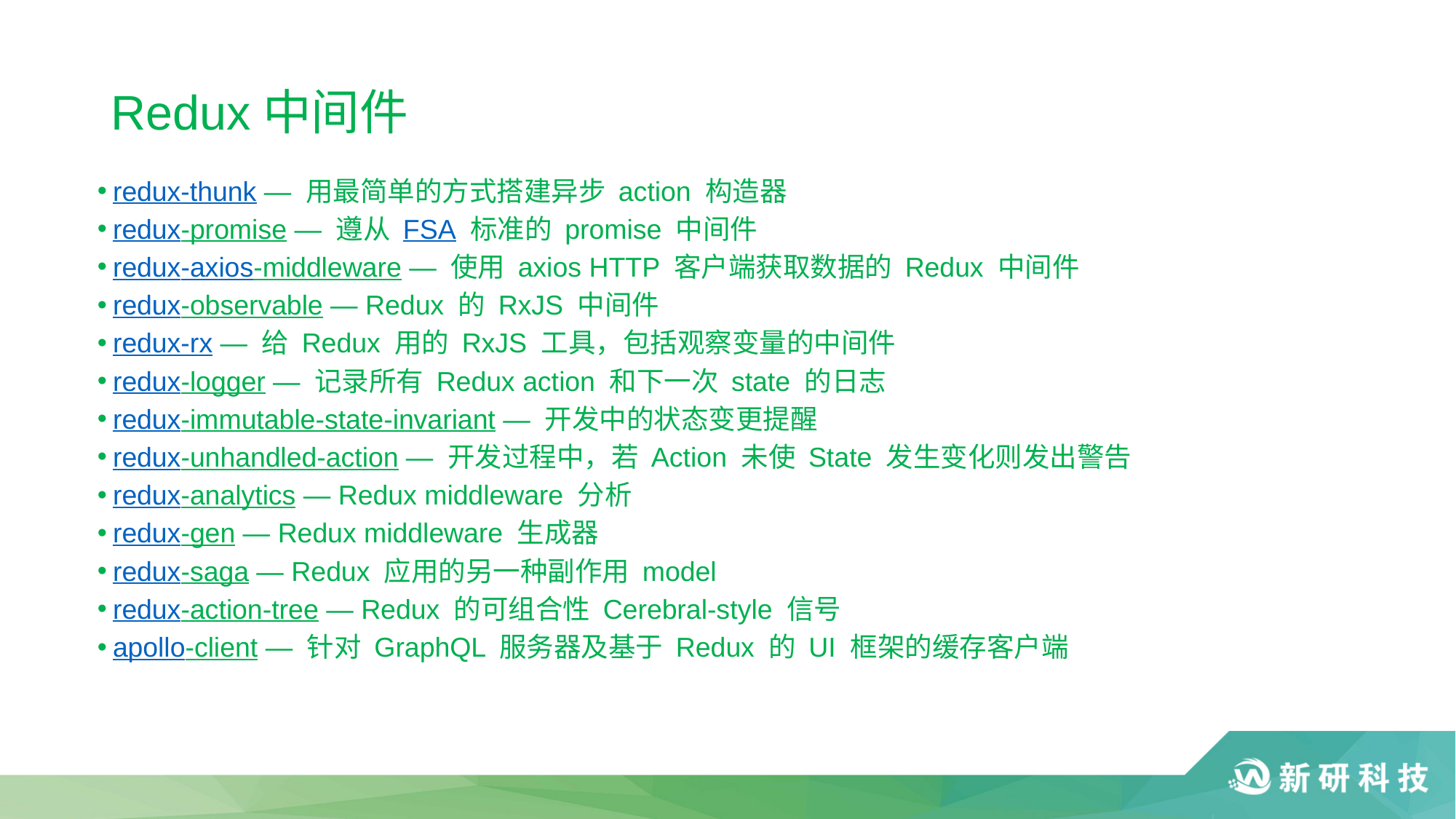

# Redux中间件
redux-thunk — 用最简单的方式搭建异步 action 构造器
redux-promise — 遵从 FSA 标准的 promise 中间件
redux-axios-middleware — 使用 axios HTTP 客户端获取数据的 Redux 中间件
redux-observable — Redux 的 RxJS 中间件
redux-rx — 给 Redux 用的 RxJS 工具，包括观察变量的中间件
redux-logger — 记录所有 Redux action 和下一次 state 的日志
redux-immutable-state-invariant — 开发中的状态变更提醒
redux-unhandled-action — 开发过程中，若 Action 未使 State 发生变化则发出警告
redux-analytics — Redux middleware 分析
redux-gen — Redux middleware 生成器
redux-saga — Redux 应用的另一种副作用 model
redux-action-tree — Redux 的可组合性 Cerebral-style 信号
apollo-client — 针对 GraphQL 服务器及基于 Redux 的 UI 框架的缓存客户端